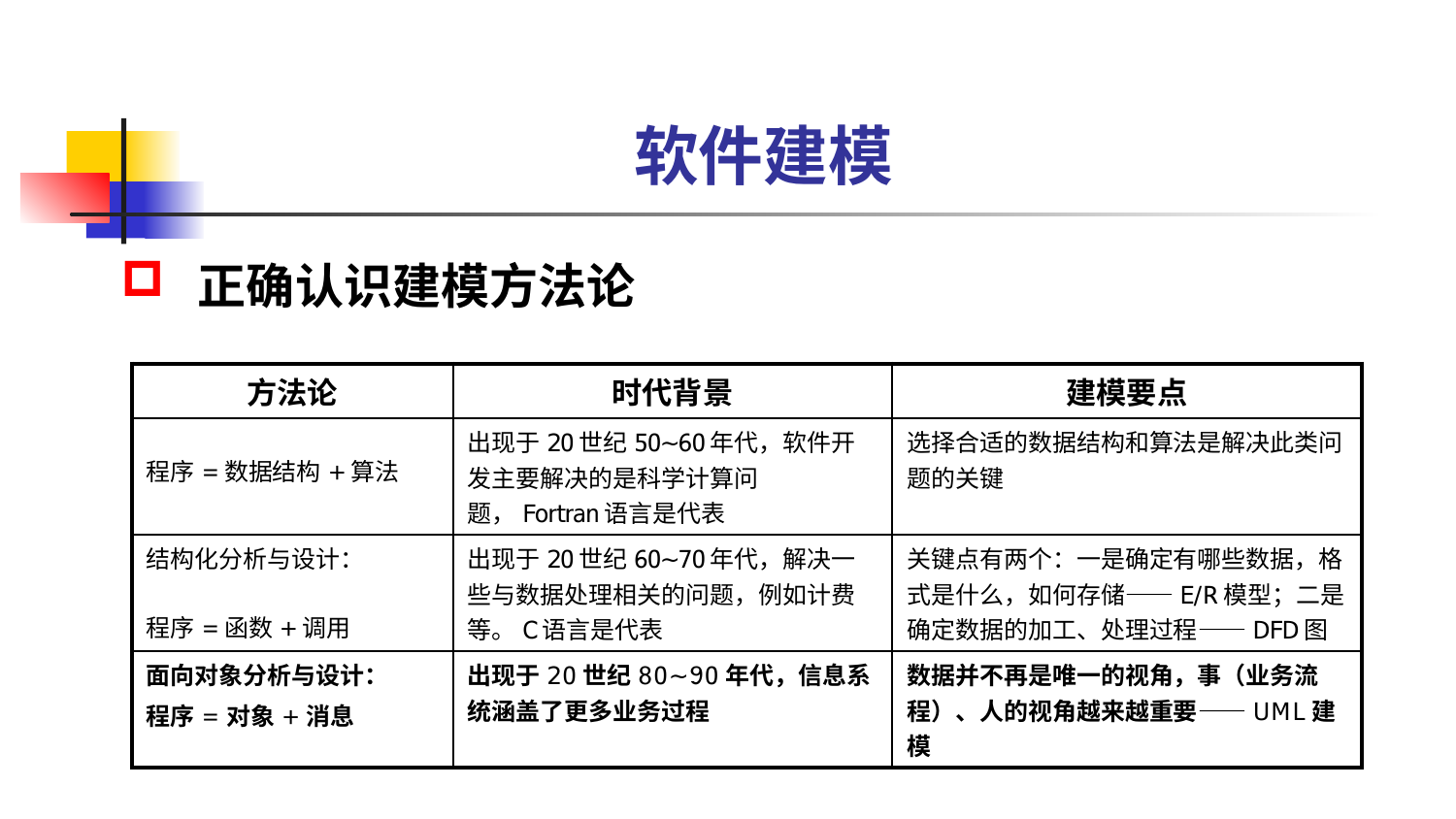

# 软件建模
 正确认识建模方法论
| 方法论 | 时代背景 | 建模要点 |
| --- | --- | --- |
| 程序=数据结构+算法 | 出现于20世纪50~60年代，软件开发主要解决的是科学计算问题，Fortran语言是代表 | 选择合适的数据结构和算法是解决此类问题的关键 |
| 结构化分析与设计： 程序=函数+调用 | 出现于20世纪60~70年代，解决一些与数据处理相关的问题，例如计费等。C语言是代表 | 关键点有两个：一是确定有哪些数据，格式是什么，如何存储——E/R模型；二是确定数据的加工、处理过程——DFD图 |
| 面向对象分析与设计： 程序=对象+消息 | 出现于20世纪80~90年代，信息系统涵盖了更多业务过程 | 数据并不再是唯一的视角，事（业务流程）、人的视角越来越重要——UML建模 |